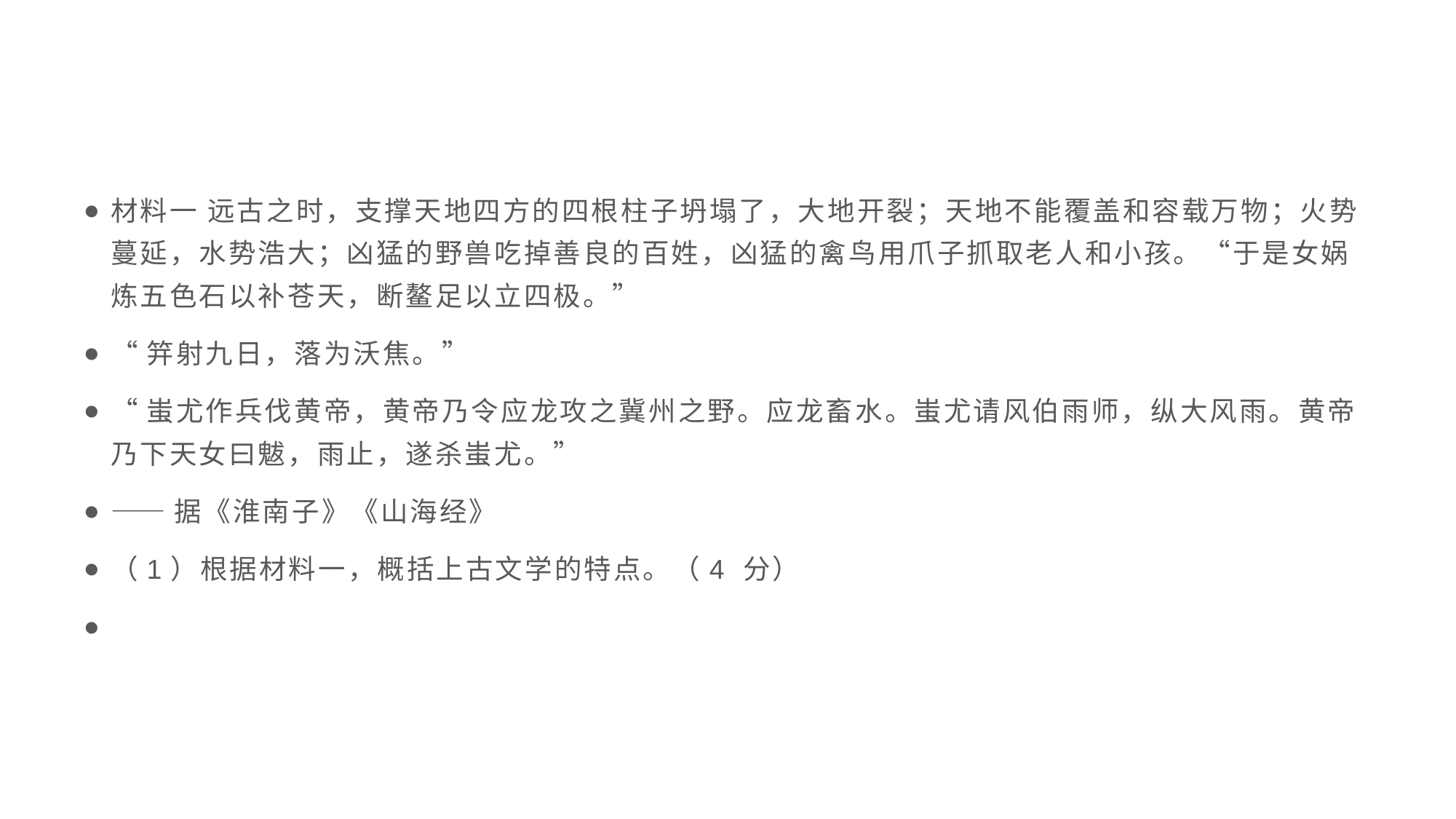

#
材料一 远古之时，支撑天地四方的四根柱子坍塌了，大地开裂；天地不能覆盖和容载万物；火势蔓延，水势浩大；凶猛的野兽吃掉善良的百姓，凶猛的禽鸟用爪子抓取老人和小孩。“于是女娲炼五色石以补苍天，断鳌足以立四极。”
“笄射九日，落为沃焦。”
“蚩尤作兵伐黄帝，黄帝乃令应龙攻之冀州之野。应龙畜水。蚩尤请风伯雨师，纵大风雨。黄帝乃下天女曰魃，雨止，遂杀蚩尤。”
——据《淮南子》《山海经》
（1）根据材料一，概括上古文学的特点。（4 分）